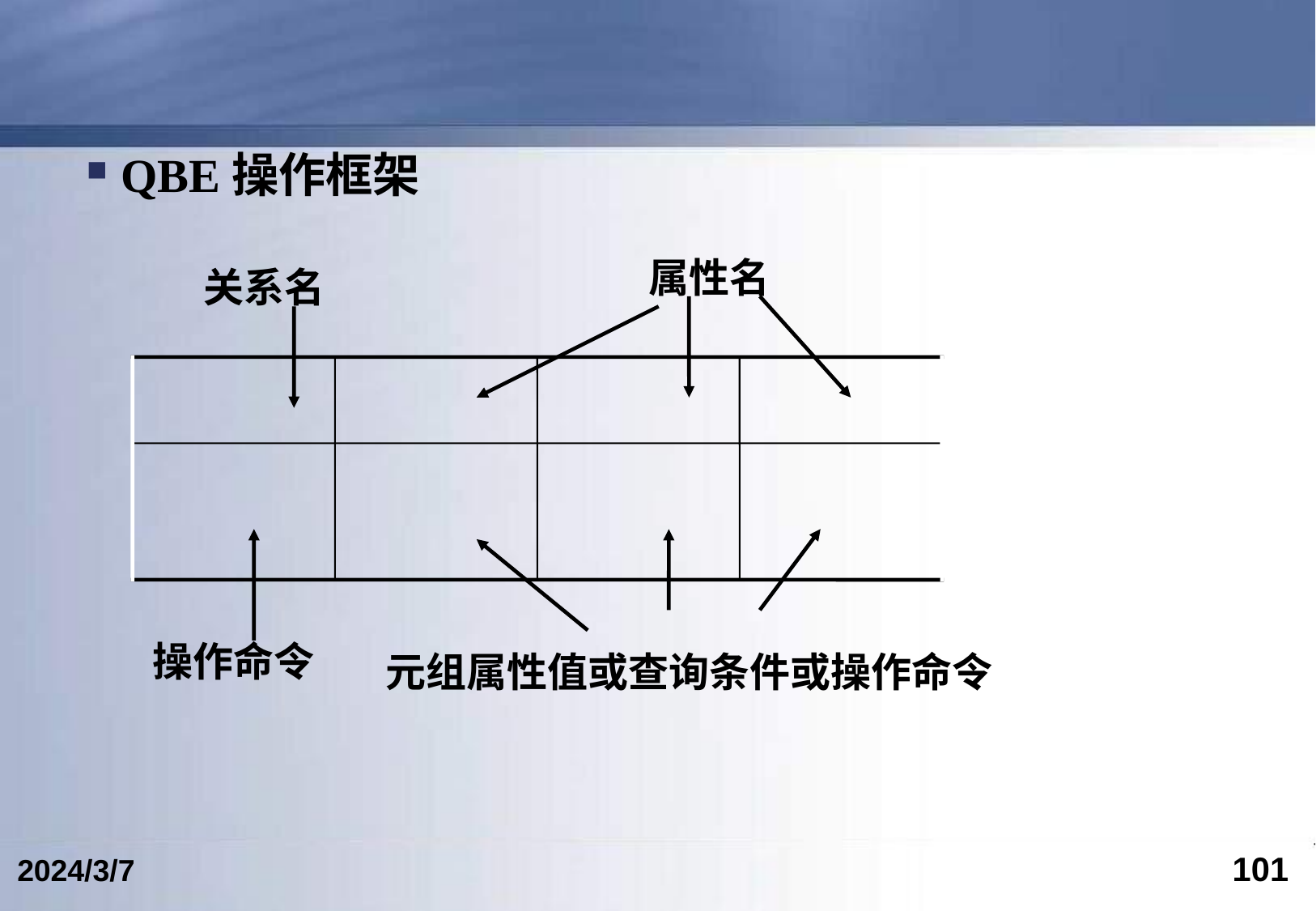

#
QBE操作框架
属性名
关系名

操作命令
元组属性值或查询条件或操作命令
101
2024/3/7